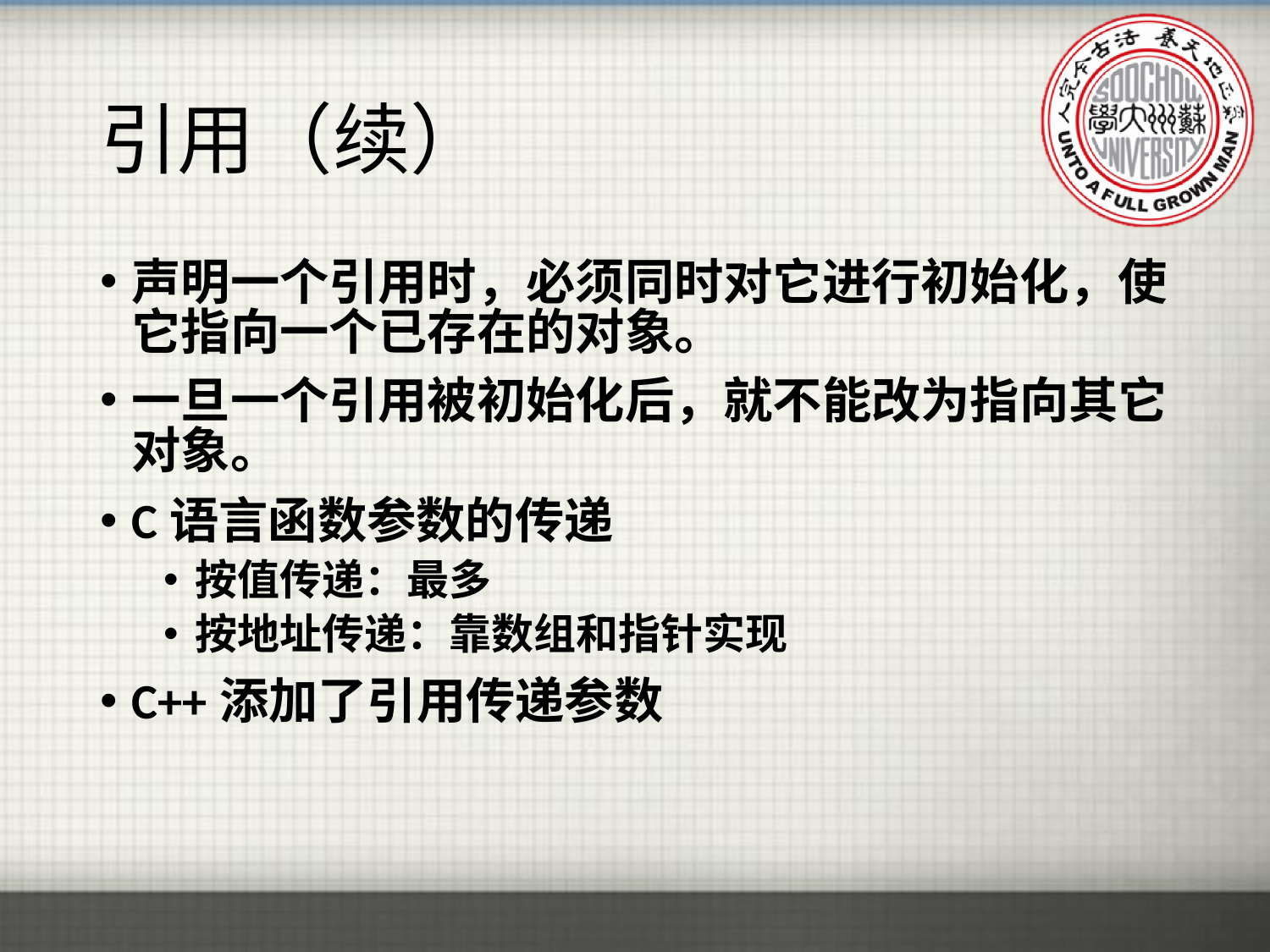

# 引用（续）
声明一个引用时，必须同时对它进行初始化，使它指向一个已存在的对象。
一旦一个引用被初始化后，就不能改为指向其它对象。
C语言函数参数的传递
按值传递：最多
按地址传递：靠数组和指针实现
C++添加了引用传递参数